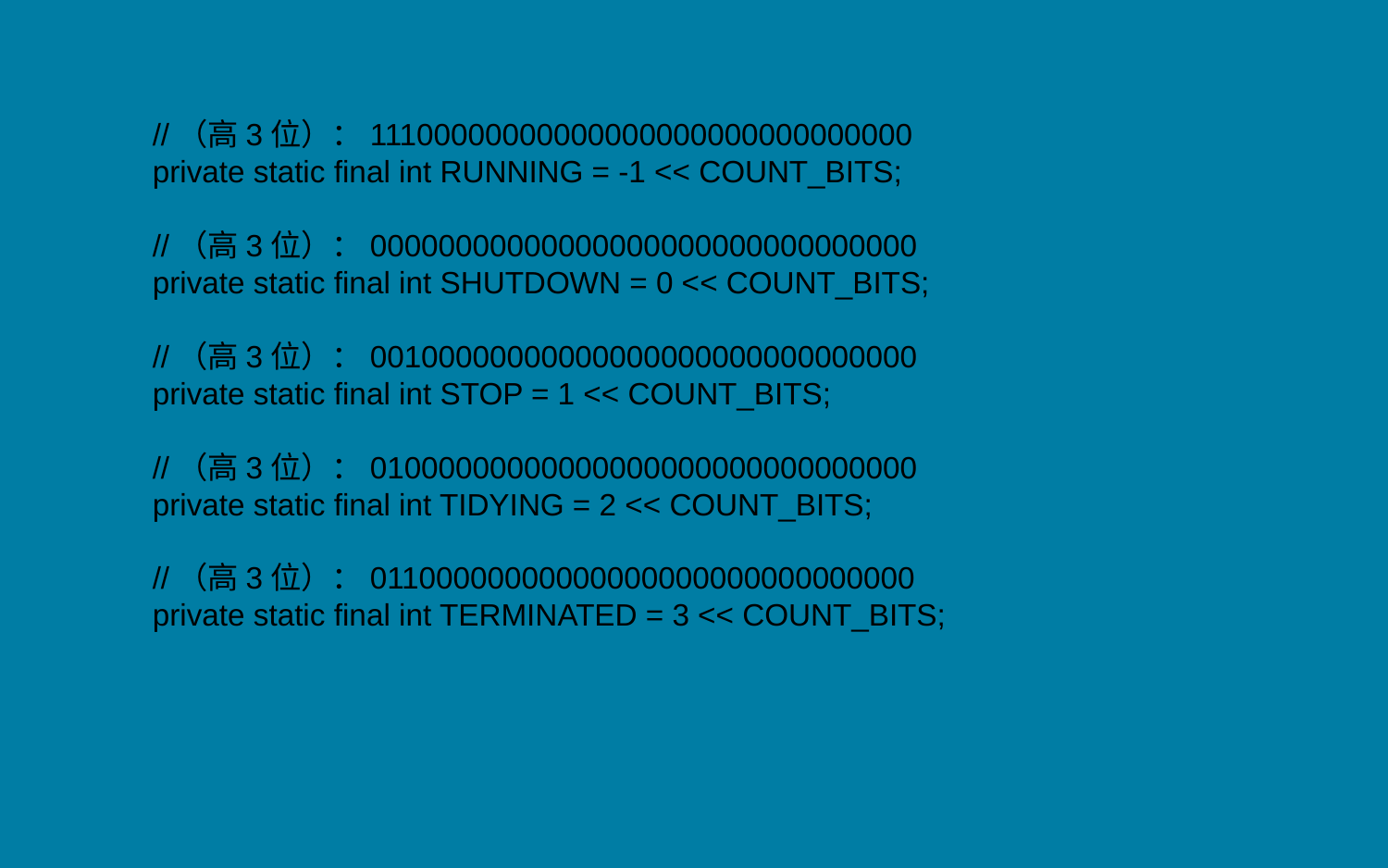

//（高3位）：11100000000000000000000000000000
private static final int RUNNING = -1 << COUNT_BITS;

//（高3位）：00000000000000000000000000000000
private static final int SHUTDOWN = 0 << COUNT_BITS;

//（高3位）：00100000000000000000000000000000
private static final int STOP = 1 << COUNT_BITS;

//（高3位）：01000000000000000000000000000000
private static final int TIDYING = 2 << COUNT_BITS;

//（高3位）：01100000000000000000000000000000
private static final int TERMINATED = 3 << COUNT_BITS;